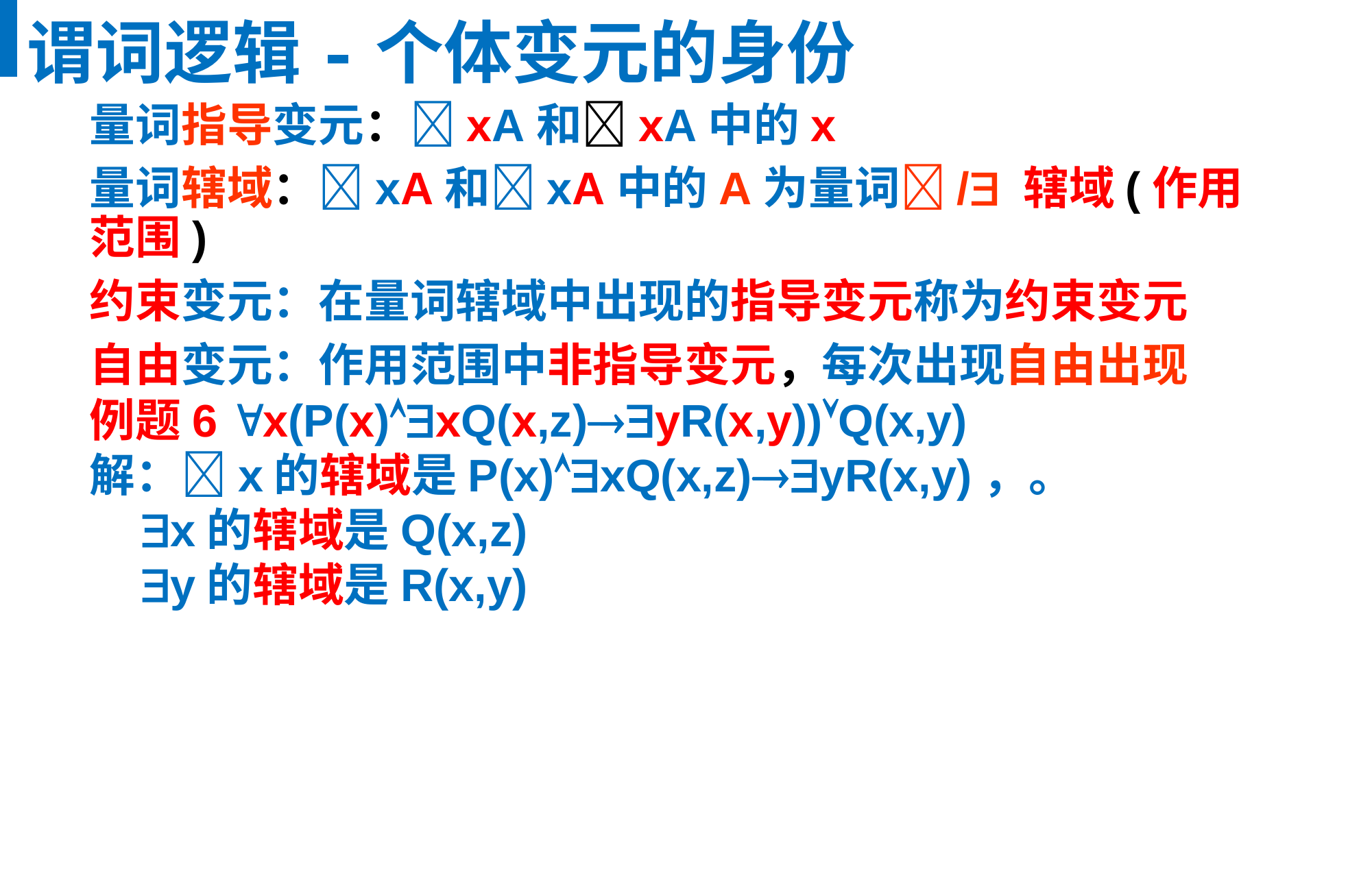

谓词逻辑-个体变元的身份
量词指导变元：∀xA和∃xA中的x
量词辖域：∀xA和∃xA中的A为量词∀/∃ 辖域(作用范围)
约束变元：在量词辖域中出现的指导变元称为约束变元
自由变元：作用范围中非指导变元，每次出现自由出现
例题6 ∀x(P(x)∧∃xQ(x,z)→∃yR(x,y))∨Q(x,y)
解：∀x的辖域是P(x)∧∃xQ(x,z)→∃yR(x,y)，。
    ∃x的辖域是Q(x,z)
    ∃y的辖域是R(x,y)